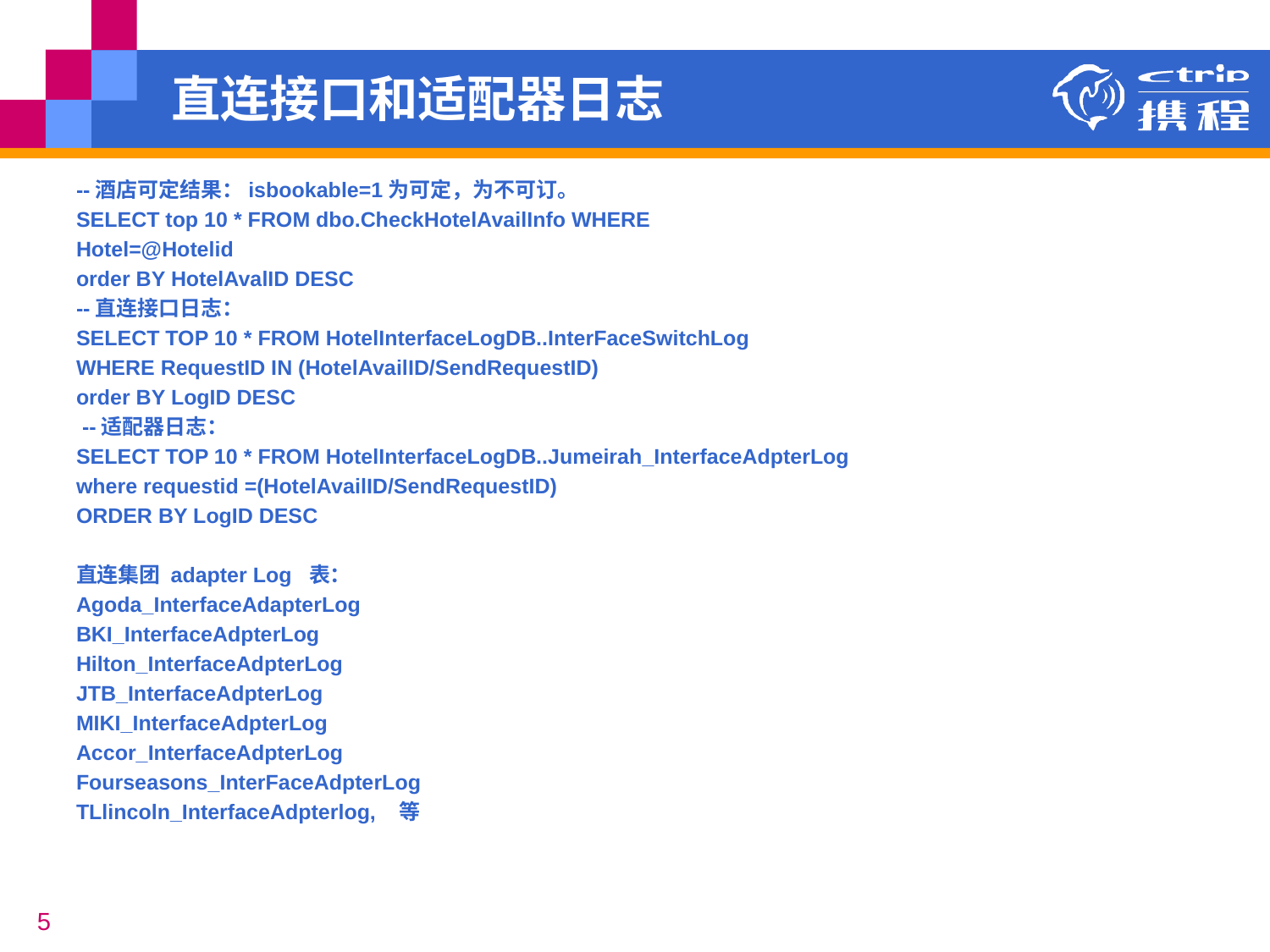

# 直连接口和适配器日志
--酒店可定结果：isbookable=1为可定，为不可订。
SELECT top 10 * FROM dbo.CheckHotelAvailInfo WHERE
Hotel=@Hotelid
order BY HotelAvalID DESC
--直连接口日志：
SELECT TOP 10 * FROM HotelInterfaceLogDB..InterFaceSwitchLog
WHERE RequestID IN (HotelAvailID/SendRequestID)
order BY LogID DESC
 --适配器日志：
SELECT TOP 10 * FROM HotelInterfaceLogDB..Jumeirah_InterfaceAdpterLog
where requestid =(HotelAvailID/SendRequestID)
ORDER BY LogID DESC

直连集团 adapter Log  表：
Agoda_InterfaceAdapterLog
BKI_InterfaceAdpterLog
Hilton_InterfaceAdpterLog
JTB_InterfaceAdpterLog
MIKI_InterfaceAdpterLog
Accor_InterfaceAdpterLog
Fourseasons_InterFaceAdpterLog
TLlincoln_InterfaceAdpterlog,   等
5